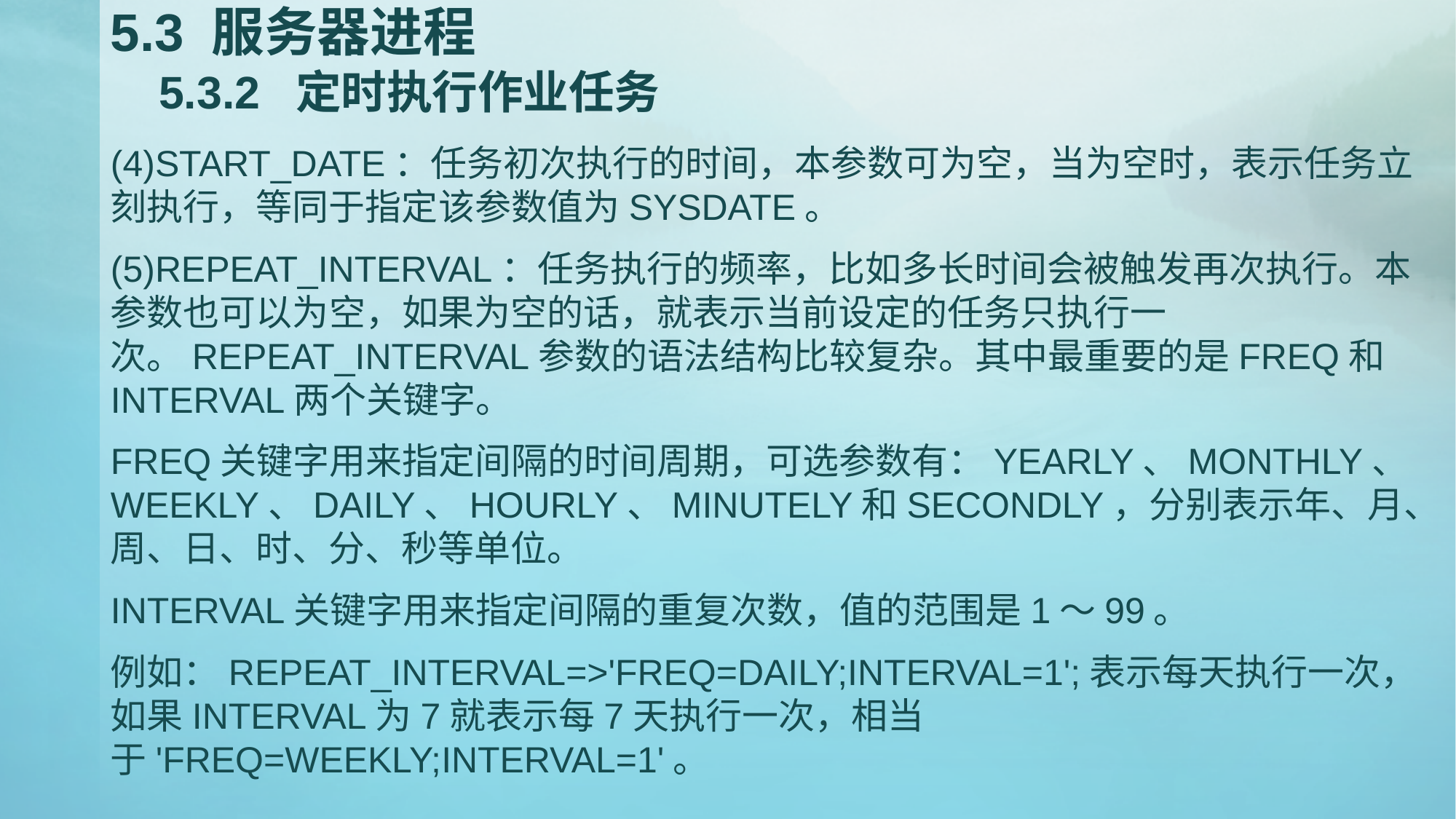

# 5.3 服务器进程 5.3.2  定时执行作业任务
(4)START_DATE：任务初次执行的时间，本参数可为空，当为空时，表示任务立刻执行，等同于指定该参数值为SYSDATE。
(5)REPEAT_INTERVAL：任务执行的频率，比如多长时间会被触发再次执行。本参数也可以为空，如果为空的话，就表示当前设定的任务只执行一次。REPEAT_INTERVAL参数的语法结构比较复杂。其中最重要的是FREQ和INTERVAL两个关键字。
FREQ关键字用来指定间隔的时间周期，可选参数有：YEARLY、MONTHLY、WEEKLY、DAILY、HOURLY、MINUTELY和SECONDLY，分别表示年、月、周、日、时、分、秒等单位。
INTERVAL关键字用来指定间隔的重复次数，值的范围是1～99。
例如：REPEAT_INTERVAL=>'FREQ=DAILY;INTERVAL=1';表示每天执行一次，如果INTERVAL为7就表示每7天执行一次，相当于'FREQ=WEEKLY;INTERVAL=1'。